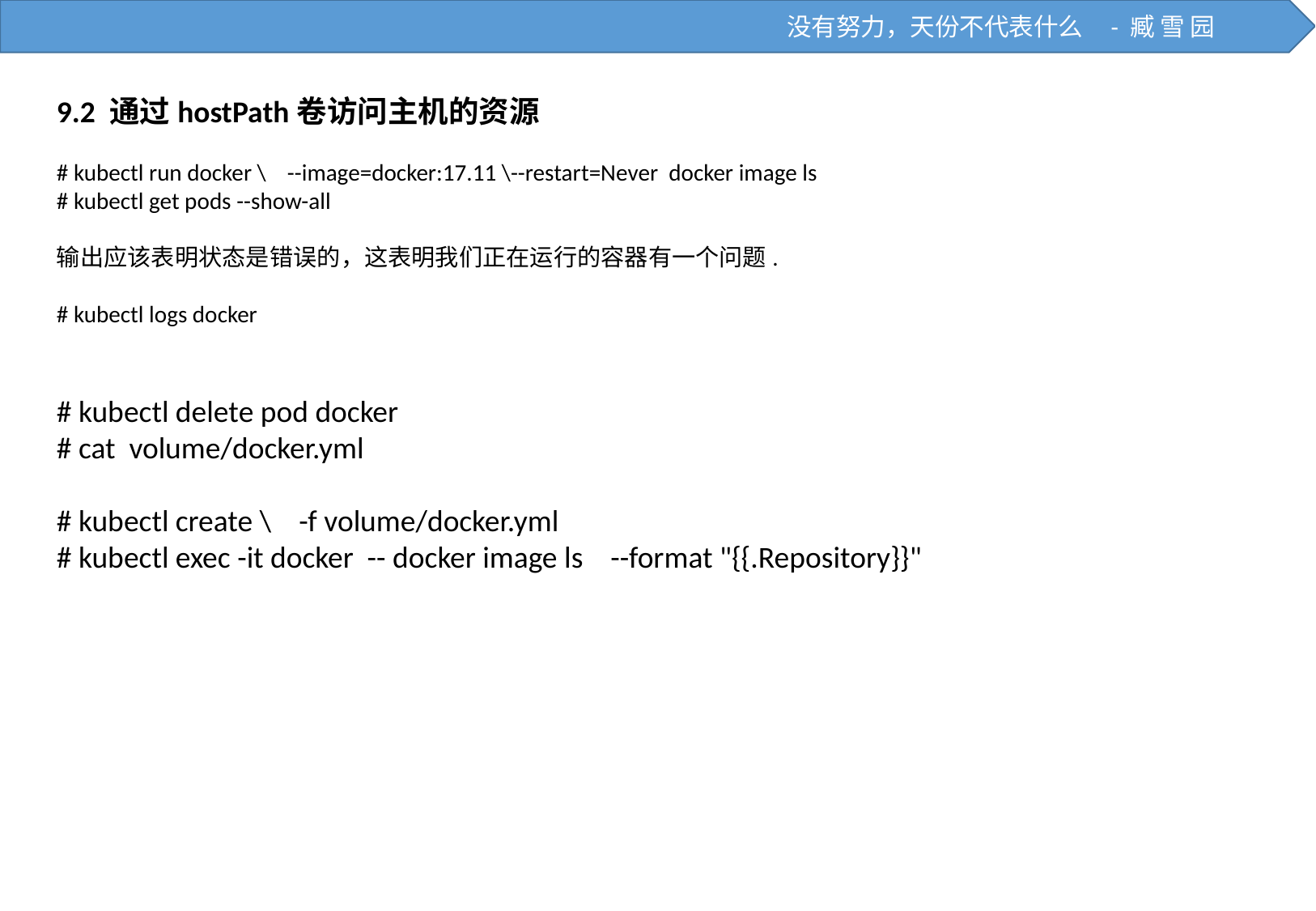

没有努力，天份不代表什么    - 臧 雪 园
9.2 通过hostPath卷访问主机的资源

# kubectl run docker \    --image=docker:17.11 \--restart=Never  docker image ls
# kubectl get pods --show-all

输出应该表明状态是错误的，这表明我们正在运行的容器有一个问题.

# kubectl logs docker

# kubectl delete pod docker
# cat  volume/docker.yml

# kubectl create \    -f volume/docker.yml
# kubectl exec -it docker  -- docker image ls    --format "{{.Repository}}"